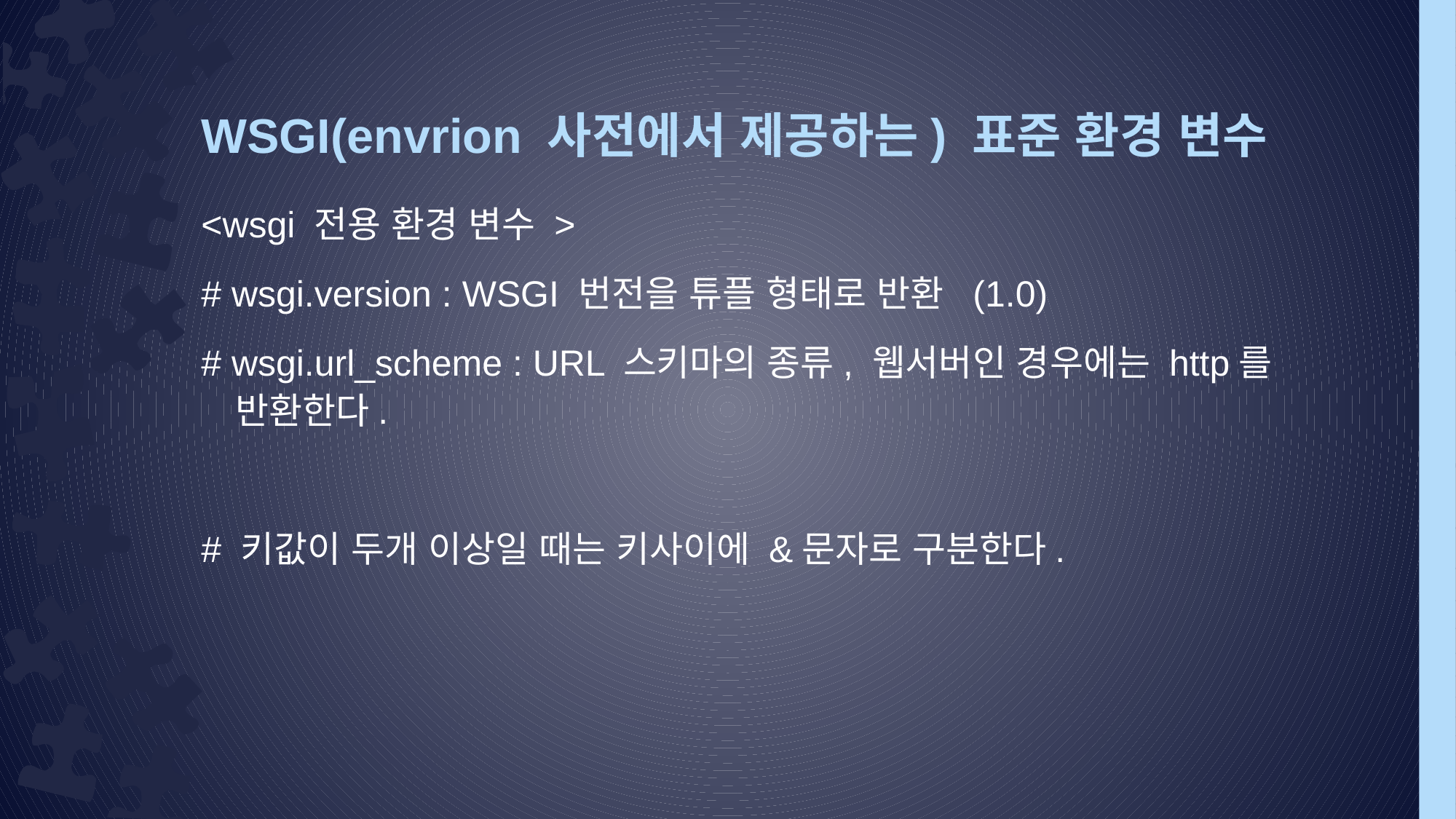

# WSGI(envrion 사전에서 제공하는) 표준 환경 변수
<wsgi 전용 환경 변수 >
# wsgi.version : WSGI 번전을 튜플 형태로 반환  (1.0)
# wsgi.url_scheme : URL 스키마의 종류, 웹서버인 경우에는 http를 반환한다.

# 키값이 두개 이상일 때는 키사이에 &문자로 구분한다.